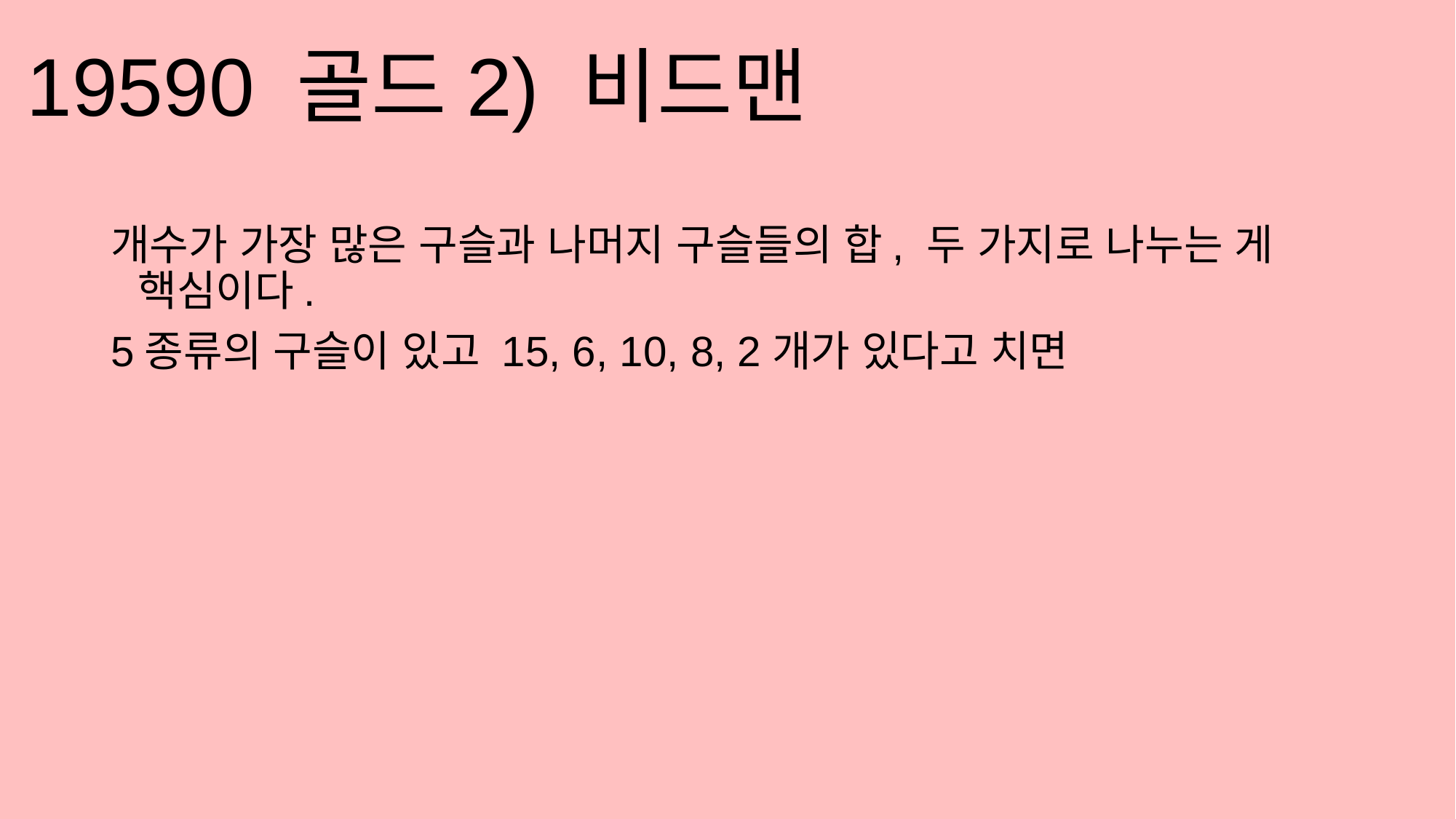

19590 골드2) 비드맨
개수가 가장 많은 구슬과 나머지 구슬들의 합, 두 가지로 나누는 게 핵심이다.
5종류의 구슬이 있고 15, 6, 10, 8, 2개가 있다고 치면